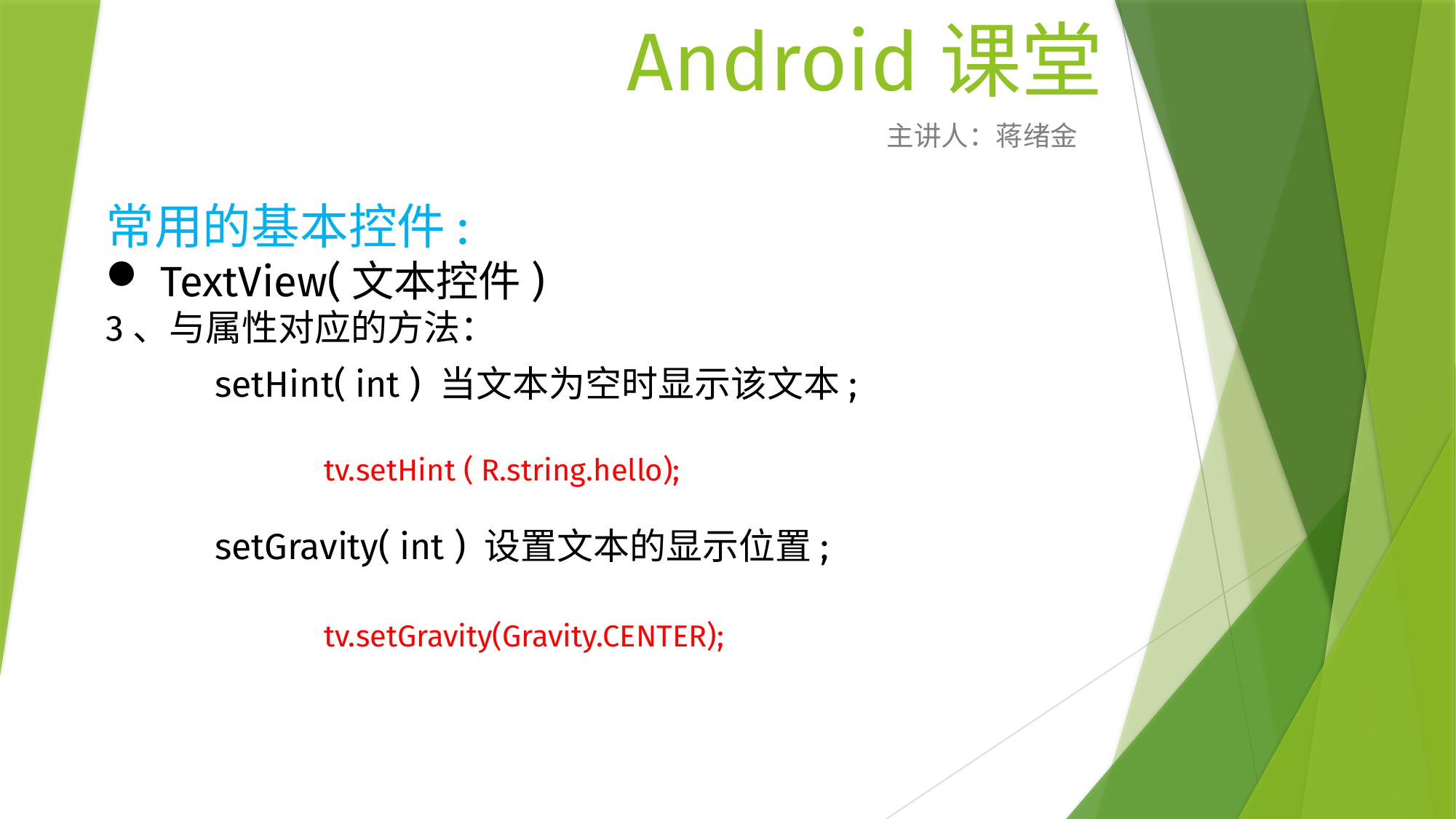

# Android课堂
主讲人：蒋绪金
常用的基本控件:
TextView(文本控件)
3、与属性对应的方法：
	setHint( int ) 当文本为空时显示该文本;

		tv.setHint ( R.string.hello);

	setGravity( int ) 设置文本的显示位置;

		tv.setGravity(Gravity.CENTER);